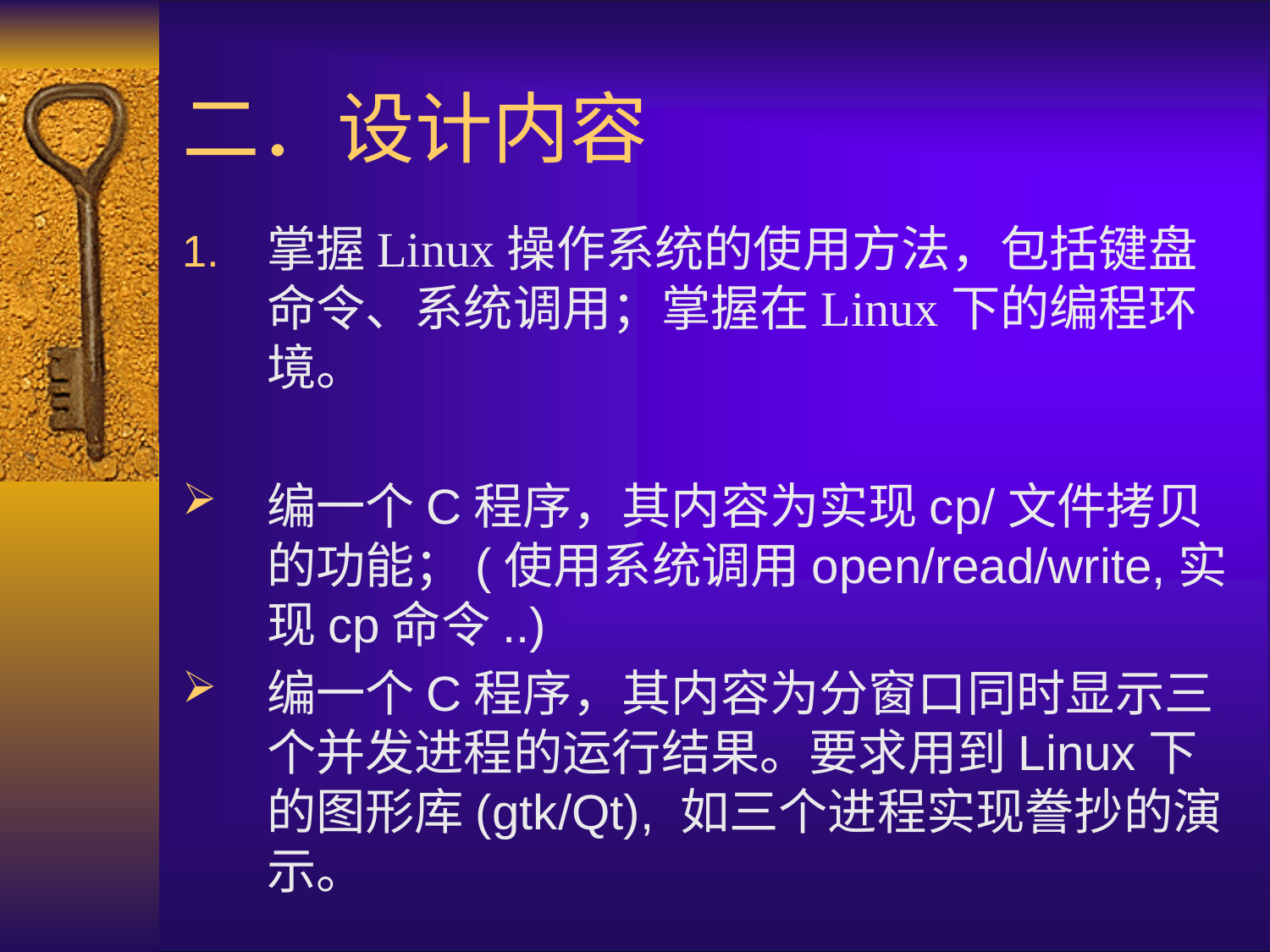

# 二．设计内容
掌握Linux操作系统的使用方法，包括键盘命令、系统调用；掌握在Linux下的编程环境。

编一个C程序，其内容为实现cp/文件拷贝的功能；(使用系统调用open/read/write,实现cp命令..)
编一个C程序，其内容为分窗口同时显示三个并发进程的运行结果。要求用到Linux下的图形库(gtk/Qt), 如三个进程实现誊抄的演示。